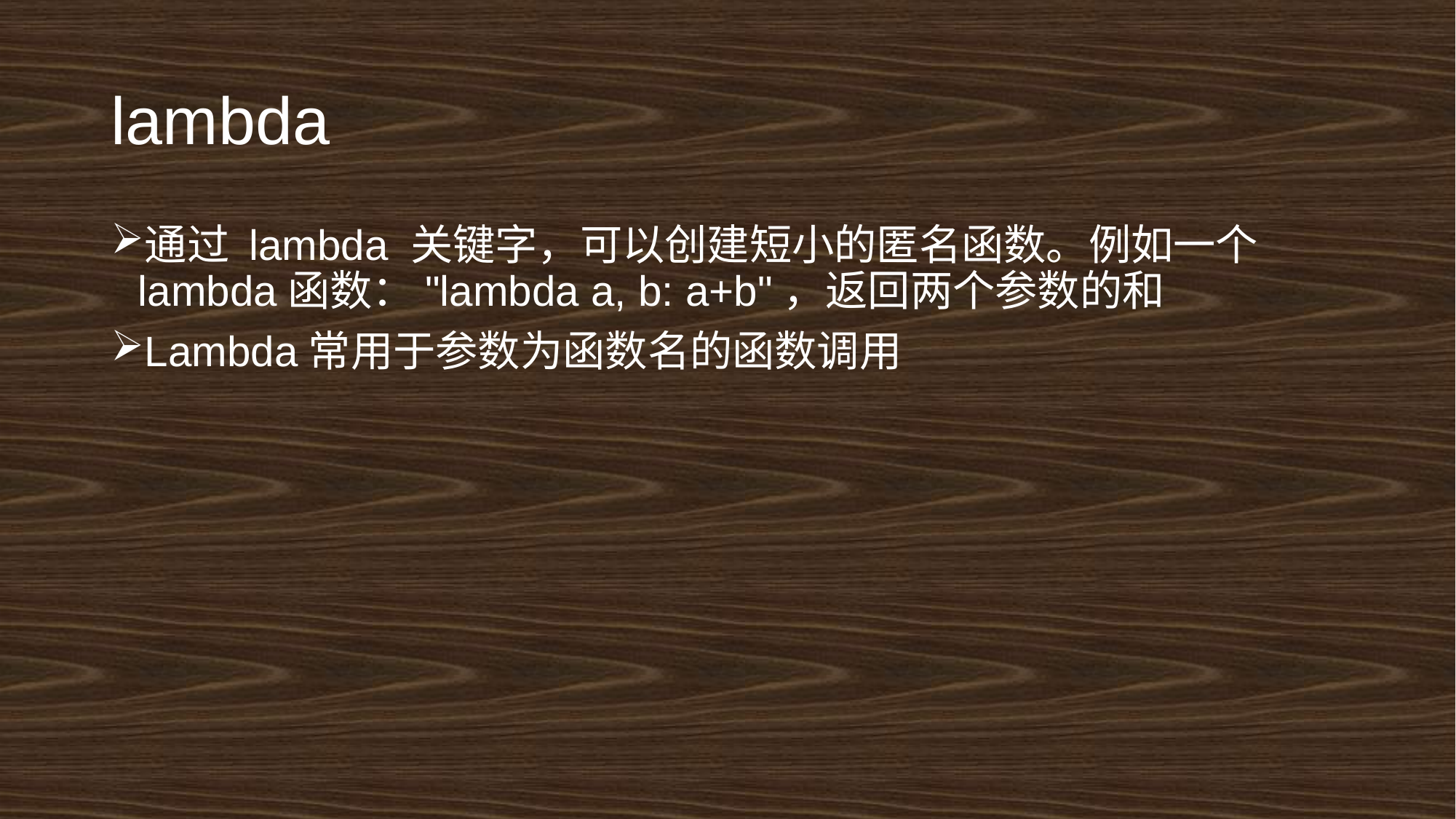

# lambda
通过 lambda 关键字，可以创建短小的匿名函数。例如一个lambda函数："lambda a, b: a+b"，返回两个参数的和
Lambda常用于参数为函数名的函数调用